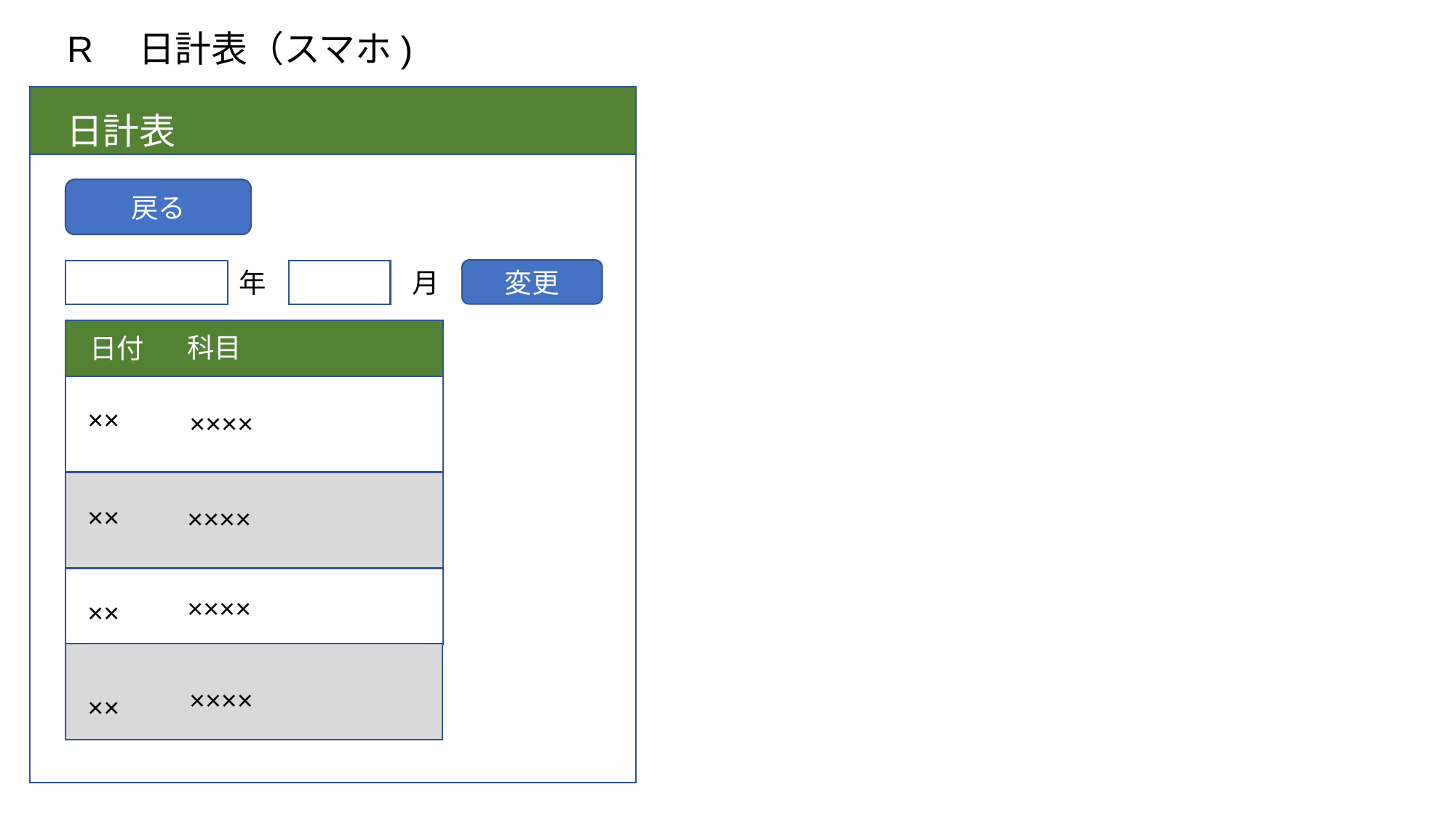

R　日計表（スマホ)

日計表
戻る
変更
月

年

科目
日付

××
××××

××
××××

××××
××

××××
××